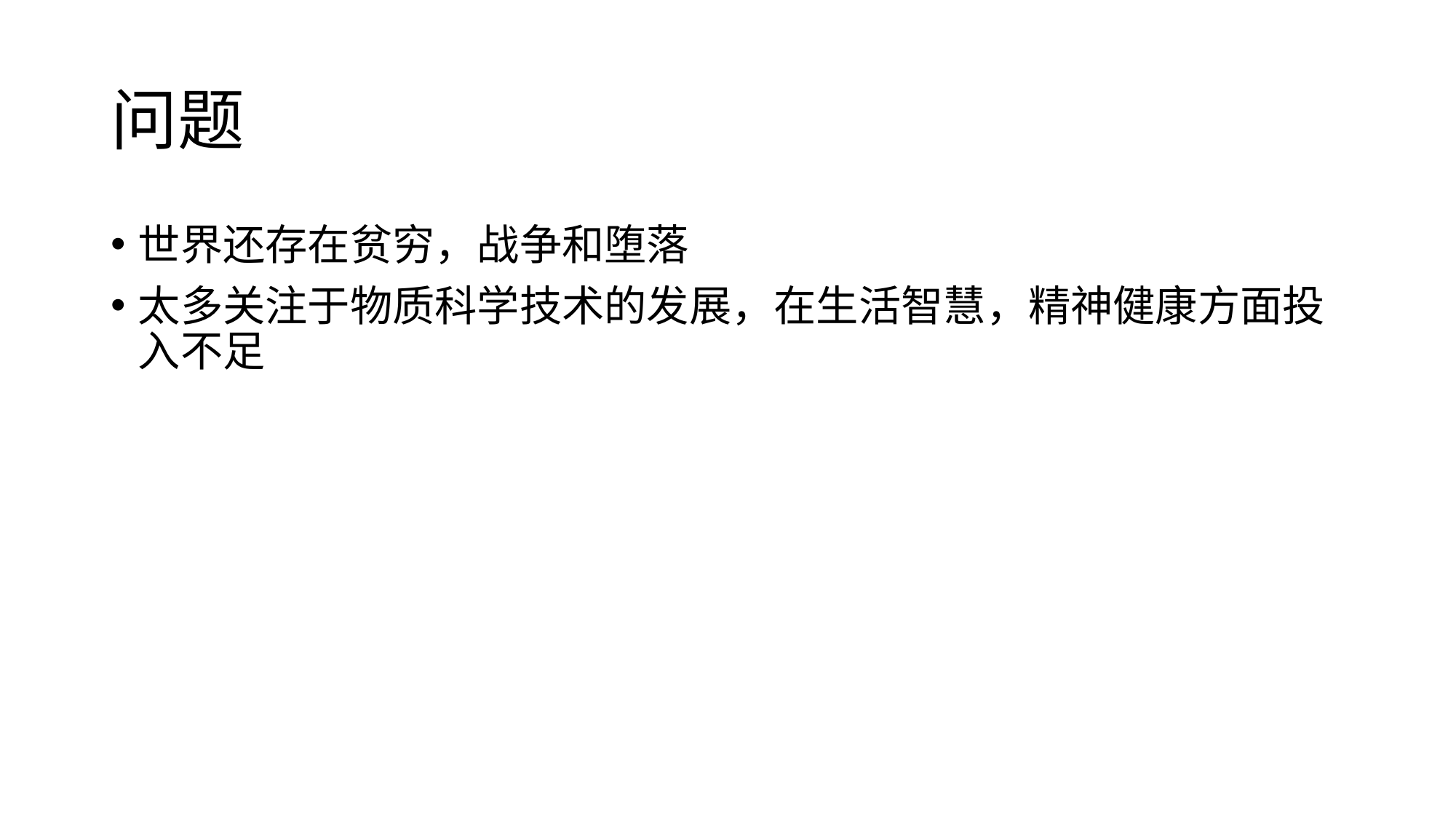

# 问题
世界还存在贫穷，战争和堕落
太多关注于物质科学技术的发展，在生活智慧，精神健康方面投入不足